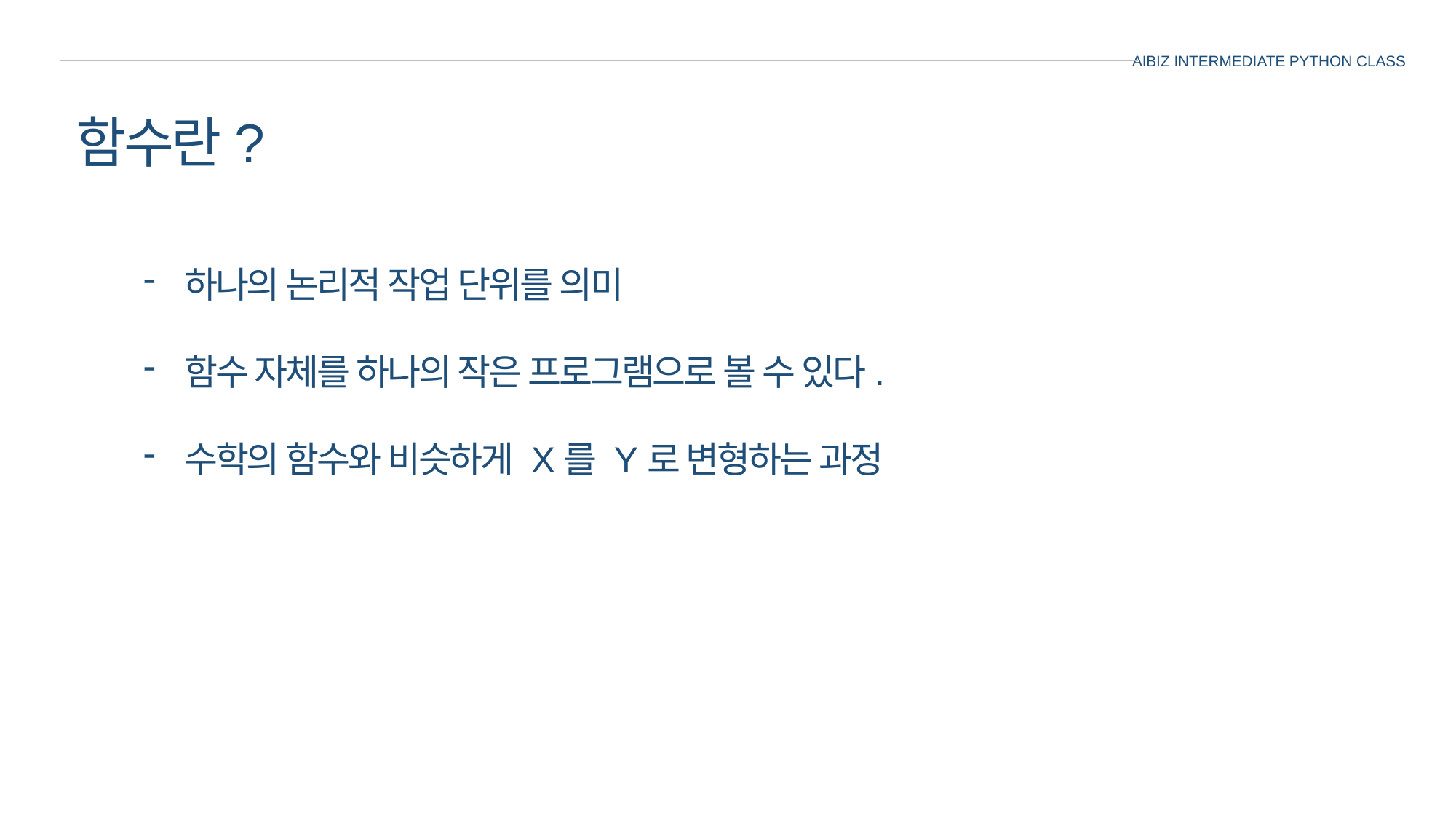

AIBIZ INTERMEDIATE PYTHON CLASS
함수란?
하나의 논리적 작업 단위를 의미

함수 자체를 하나의 작은 프로그램으로 볼 수 있다.

수학의 함수와 비슷하게 X를 Y로 변형하는 과정